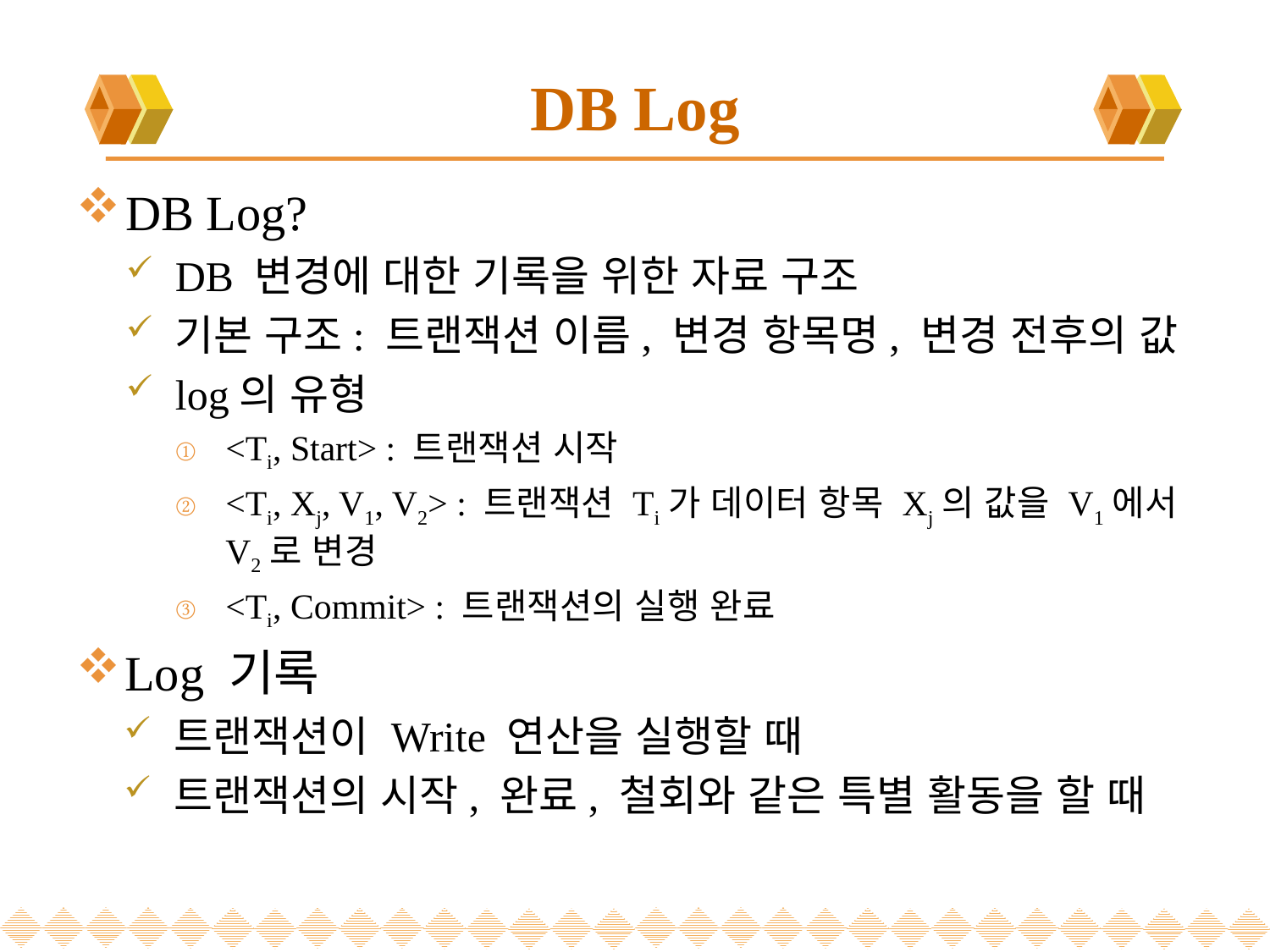

# DB Log
DB Log?
DB 변경에 대한 기록을 위한 자료 구조
기본 구조: 트랜잭션 이름, 변경 항목명, 변경 전후의 값
log의 유형
<Ti, Start> : 트랜잭션 시작
<Ti, Xj, V1, V2> : 트랜잭션 Ti가 데이터 항목 Xj의 값을 V1에서 V2로 변경
<Ti, Commit> : 트랜잭션의 실행 완료
Log 기록
트랜잭션이 Write 연산을 실행할 때
트랜잭션의 시작, 완료, 철회와 같은 특별 활동을 할 때